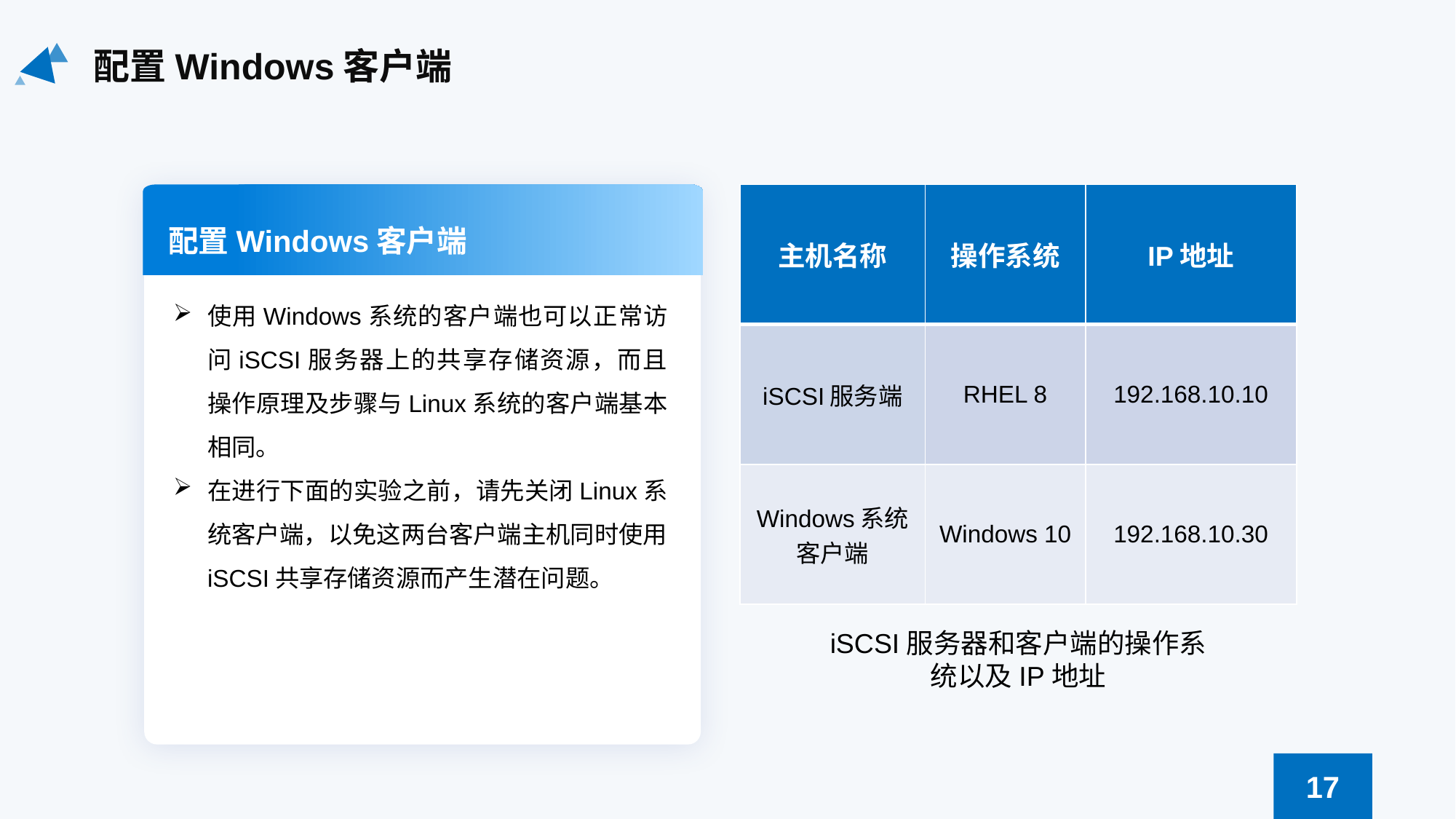

配置Windows客户端

| 主机名称 | 操作系统 | IP地址 |
| --- | --- | --- |
| iSCSI服务端 | RHEL 8 | 192.168.10.10 |
| Windows系统客户端 | Windows 10 | 192.168.10.30 |

配置Windows客户端
使用Windows系统的客户端也可以正常访问iSCSI服务器上的共享存储资源，而且操作原理及步骤与Linux系统的客户端基本相同。
在进行下面的实验之前，请先关闭Linux系统客户端，以免这两台客户端主机同时使用iSCSI共享存储资源而产生潜在问题。
iSCSI服务器和客户端的操作系统以及IP地址

17